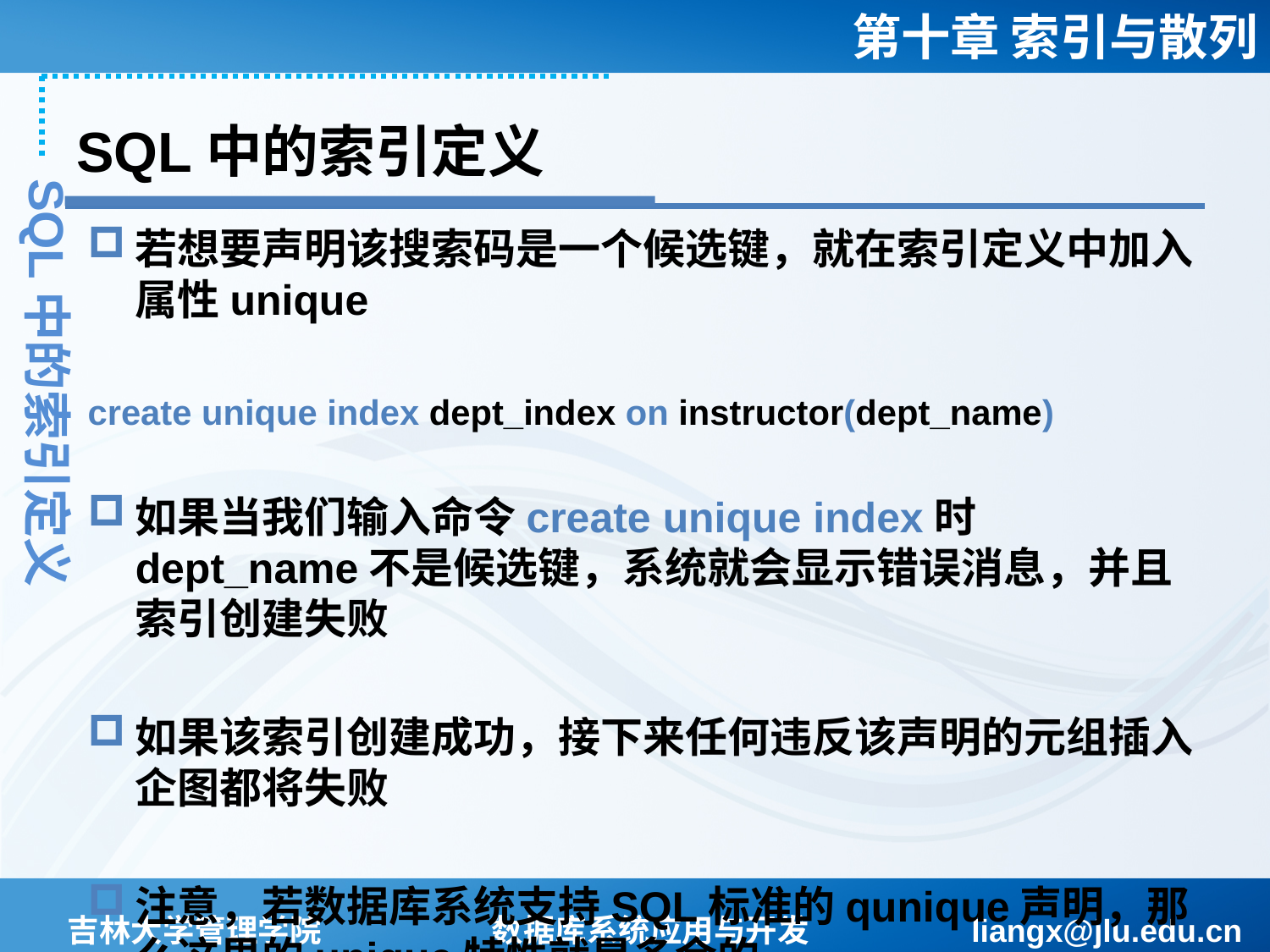

# SQL中的索引定义
SQL中的索引定义

若想要声明该搜索码是一个候选键，就在索引定义中加入属性unique

create unique index dept_index on instructor(dept_name)

如果当我们输入命令create unique index时dept_name不是候选键，系统就会显示错误消息，并且索引创建失败

如果该索引创建成功，接下来任何违反该声明的元组插入企图都将失败

注意，若数据库系统支持SQL标准的qunique声明，那么这里的unique特性就是多余的